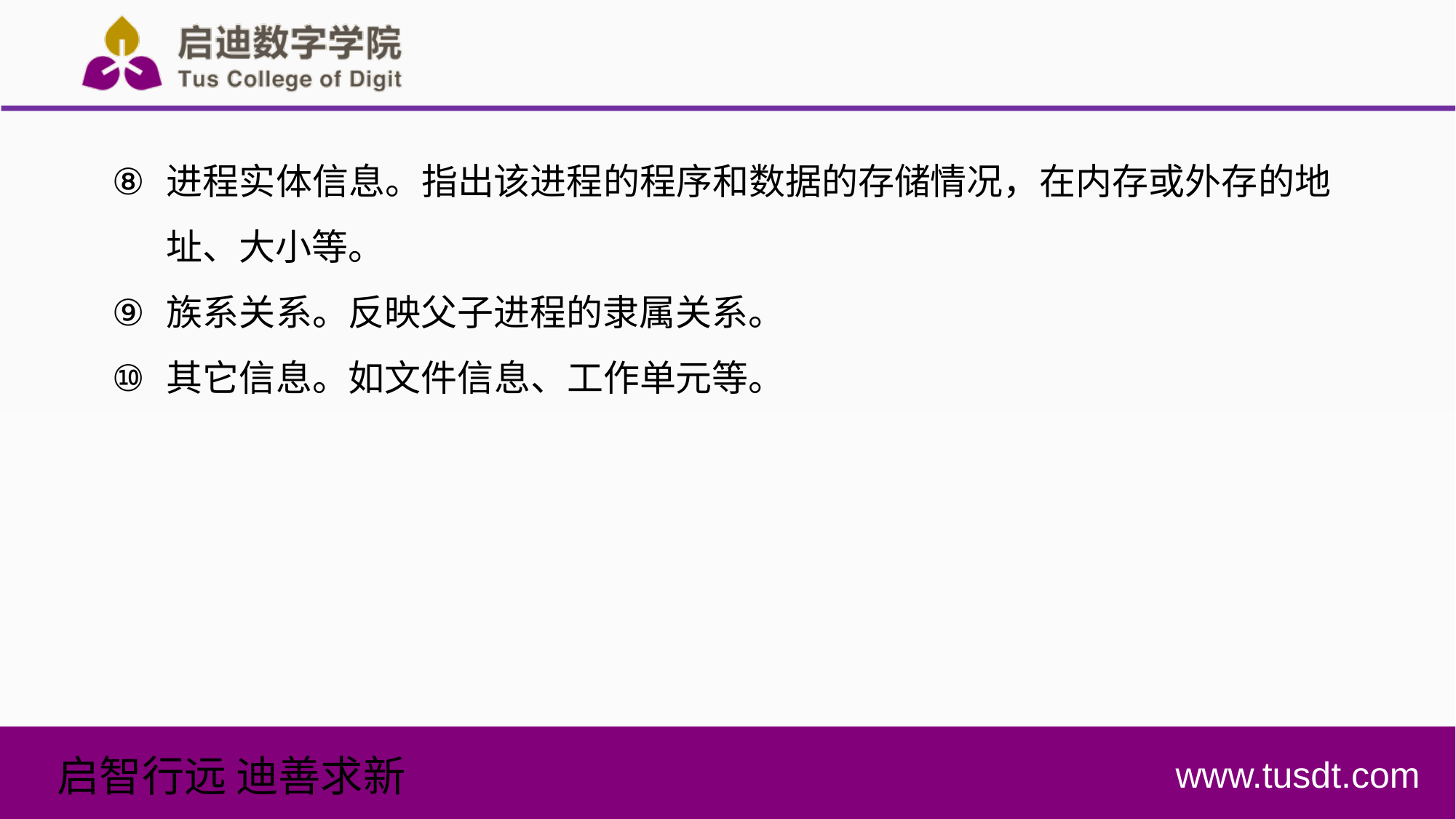

进程实体信息。指出该进程的程序和数据的存储情况，在内存或外存的地址、大小等。
族系关系。反映父子进程的隶属关系。
其它信息。如文件信息、工作单元等。